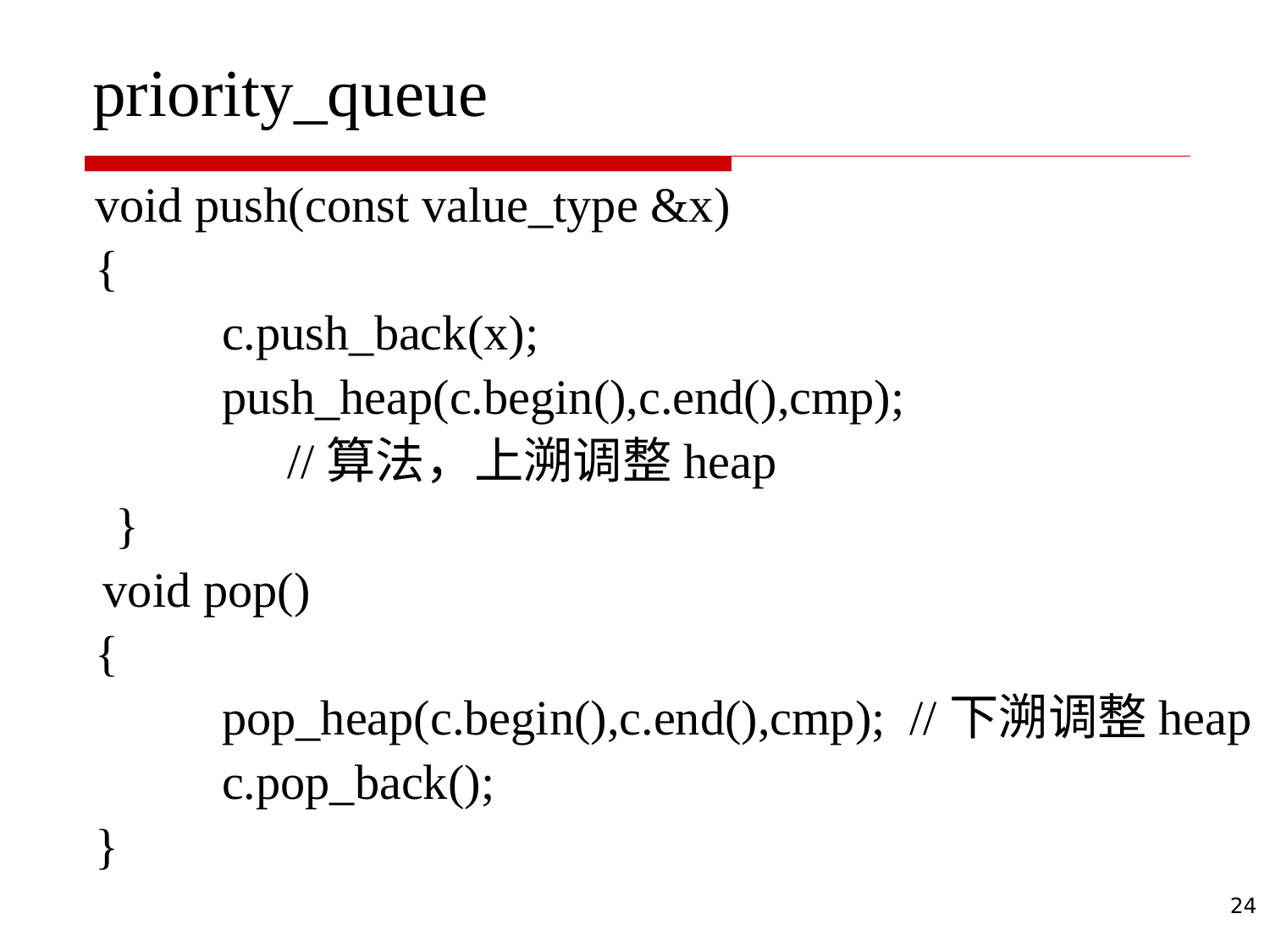

# priority_queue
	void push(const value_type &x)
	{
		c.push_back(x);
		push_heap(c.begin(),c.end(),cmp);
                          //算法，上溯调整heap
            }
           void pop()
	{
		pop_heap(c.begin(),c.end(),cmp);  //下溯调整heap
		c.pop_back();
	}

24